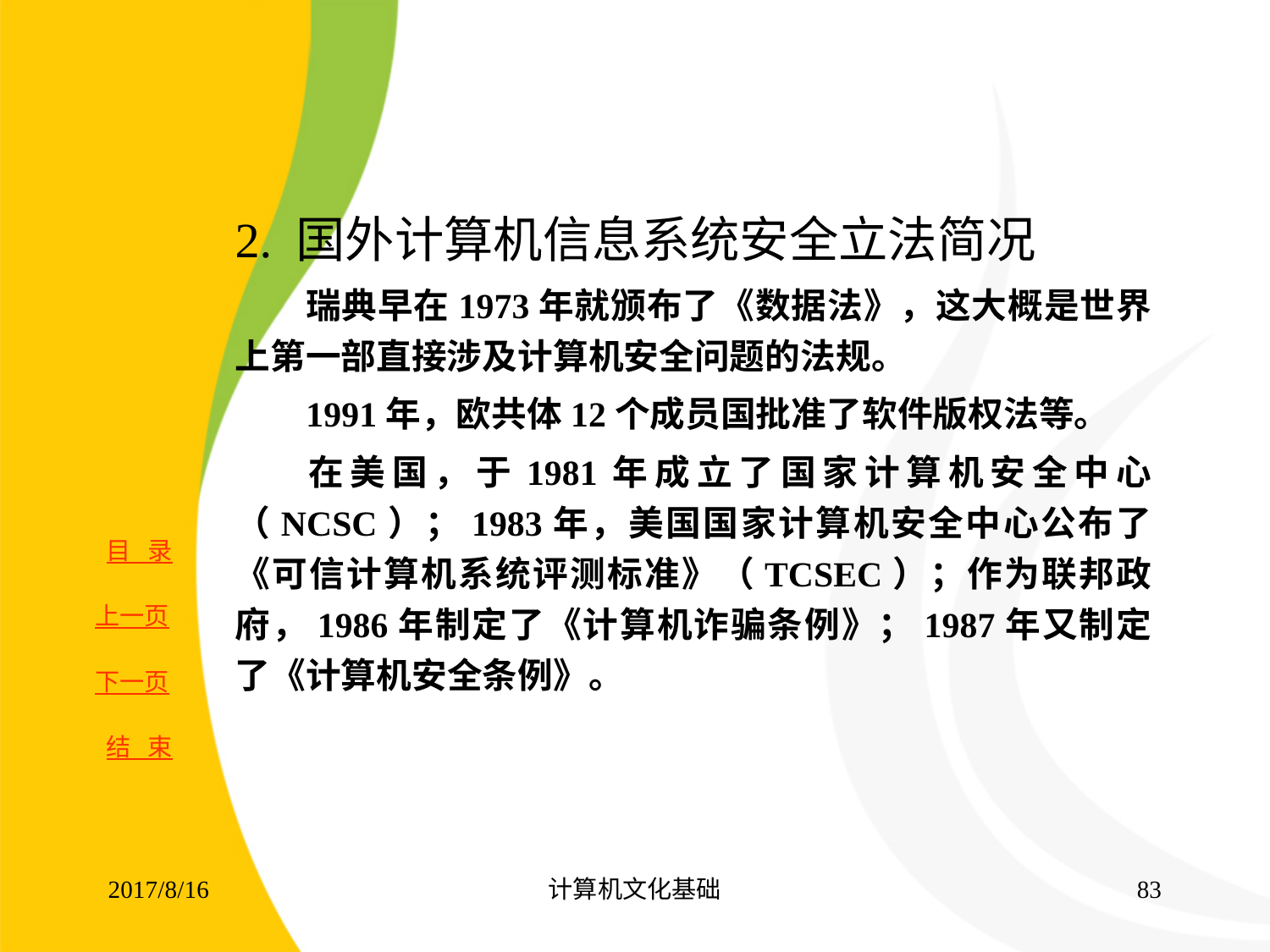

2. 国外计算机信息系统安全立法简况
       瑞典早在1973年就颁布了《数据法》，这大概是世界上第一部直接涉及计算机安全问题的法规。
        1991年，欧共体12个成员国批准了软件版权法等。
    在美国，于1981年成立了国家计算机安全中心（NCSC）；1983年，美国国家计算机安全中心公布了《可信计算机系统评测标准》（TCSEC）；作为联邦政府，1986年制定了《计算机诈骗条例》；1987年又制定了《计算机安全条例》。
2017/8/16
计算机文化基础
83